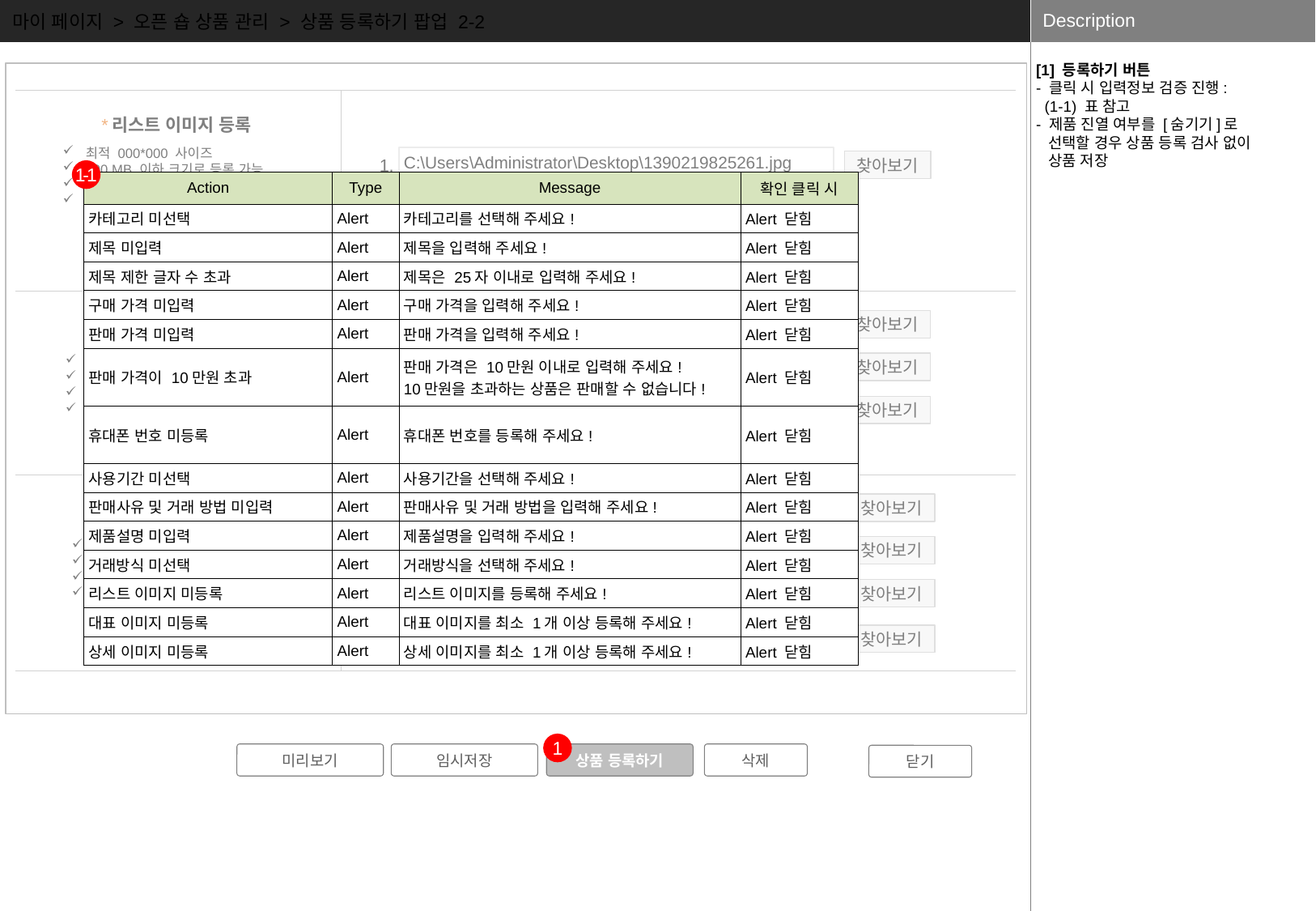

마이 페이지 > 오픈 숍 상품 관리 > 상품 등록하기 팝업 2-2

[1] 등록하기 버튼
- 클릭 시 입력정보 검증 진행:
  (1-1) 표 참고
- 제품 진열 여부를 [숨기기]로
  선택할 경우 상품 등록 검사 없이
  상품 저장

| \*리스트 이미지 등록 |  |
| --- | --- |
| \*대표 이미지 등록 |  |
| \*상세 이미지 등록 |  |
최적 000*000 사이즈
000 MB 이하 크기로 등록 가능
찾아보기 후 추가 버튼을 클릭!
JPG, PNG 파일만 등록 가능
C:\Users\Administrator\Desktop\1390219825261.jpg
1.
찾아보기
1-1
| Action | Type | Message | 확인 클릭 시 |
| --- | --- | --- | --- |
| 카테고리 미선택 | Alert | 카테고리를 선택해 주세요! | Alert 닫힘 |
| 제목 미입력 | Alert | 제목을 입력해 주세요! | Alert 닫힘 |
| 제목 제한 글자 수 초과 | Alert | 제목은 25자 이내로 입력해 주세요! | Alert 닫힘 |
| 구매 가격 미입력 | Alert | 구매 가격을 입력해 주세요! | Alert 닫힘 |
| 판매 가격 미입력 | Alert | 판매 가격을 입력해 주세요! | Alert 닫힘 |
| 판매 가격이 10만원 초과 | Alert | 판매 가격은 10만원 이내로 입력해 주세요! 10만원을 초과하는 상품은 판매할 수 없습니다! | Alert 닫힘 |
| 휴대폰 번호 미등록 | Alert | 휴대폰 번호를 등록해 주세요! | Alert 닫힘 |
| 사용기간 미선택 | Alert | 사용기간을 선택해 주세요! | Alert 닫힘 |
| 판매사유 및 거래 방법 미입력 | Alert | 판매사유 및 거래 방법을 입력해 주세요! | Alert 닫힘 |
| 제품설명 미입력 | Alert | 제품설명을 입력해 주세요! | Alert 닫힘 |
| 거래방식 미선택 | Alert | 거래방식을 선택해 주세요! | Alert 닫힘 |
| 리스트 이미지 미등록 | Alert | 리스트 이미지를 등록해 주세요! | Alert 닫힘 |
| 대표 이미지 미등록 | Alert | 대표 이미지를 최소 1개 이상 등록해 주세요! | Alert 닫힘 |
| 상세 이미지 미등록 | Alert | 상세 이미지를 최소 1개 이상 등록해 주세요! | Alert 닫힘 |
등록위치보기

*1.
찾아보기
최적 000*000 사이즈
000 MB 이하 크기로 등록 가능
찾아보기 후 추가 버튼을 클릭!
JPG, PNG 파일만 등록 가능

2.
찾아보기

3.
찾아보기
등록위치보기

*1.
찾아보기
최적 000*000 사이즈
000 MB 이하 크기로 등록 가능
찾아보기 후 추가 버튼을 클릭!
JPG, PNG 파일만 등록 가능

2.
찾아보기

3.
찾아보기
등록위치보기

4.
찾아보기
1
미리보기
임시저장
상품 등록하기
삭제
닫기